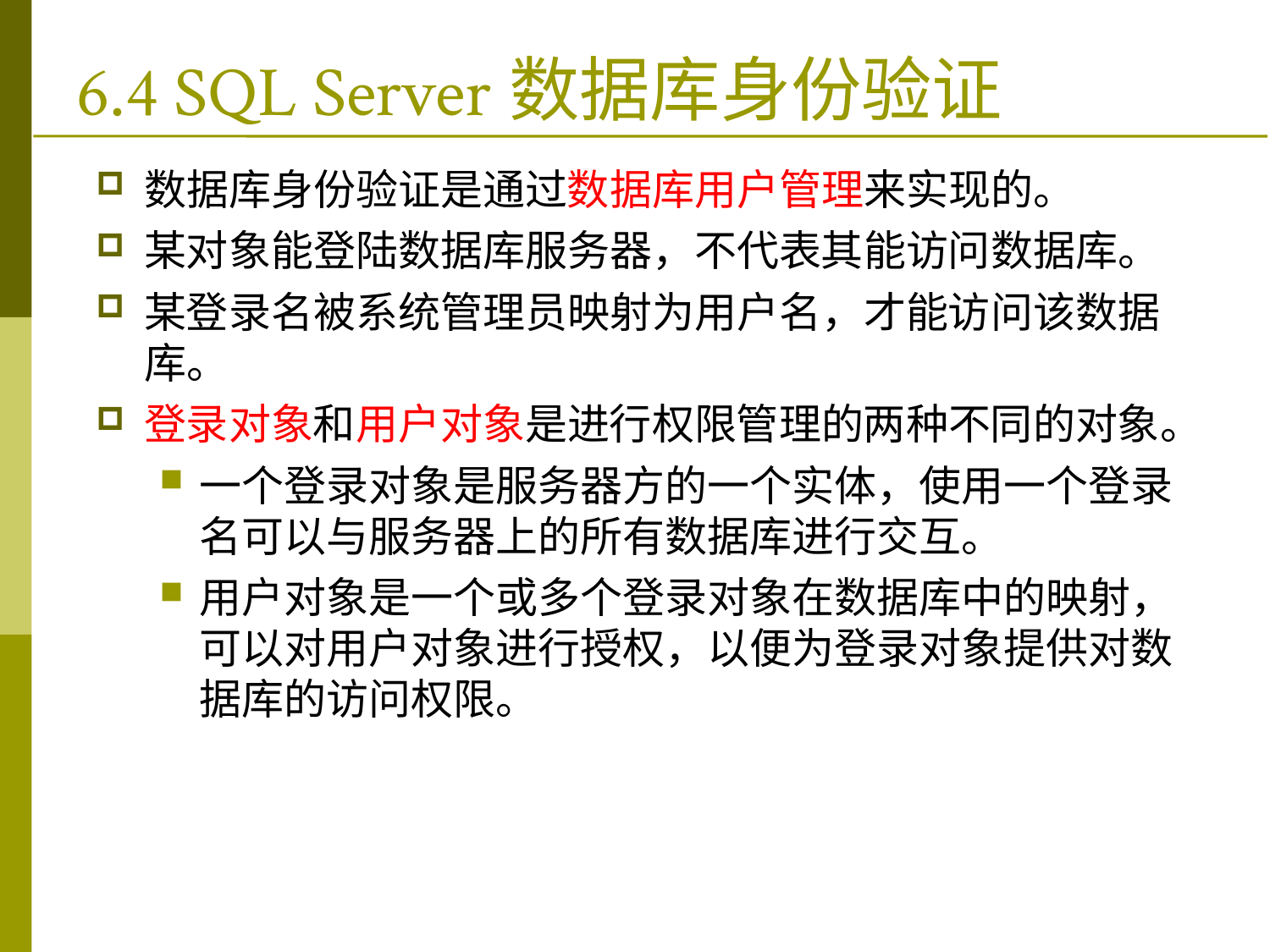

# 6.4 SQL Server数据库身份验证
数据库身份验证是通过数据库用户管理来实现的。
某对象能登陆数据库服务器，不代表其能访问数据库。
某登录名被系统管理员映射为用户名，才能访问该数据库。
登录对象和用户对象是进行权限管理的两种不同的对象。
一个登录对象是服务器方的一个实体，使用一个登录名可以与服务器上的所有数据库进行交互。
用户对象是一个或多个登录对象在数据库中的映射，可以对用户对象进行授权，以便为登录对象提供对数据库的访问权限。